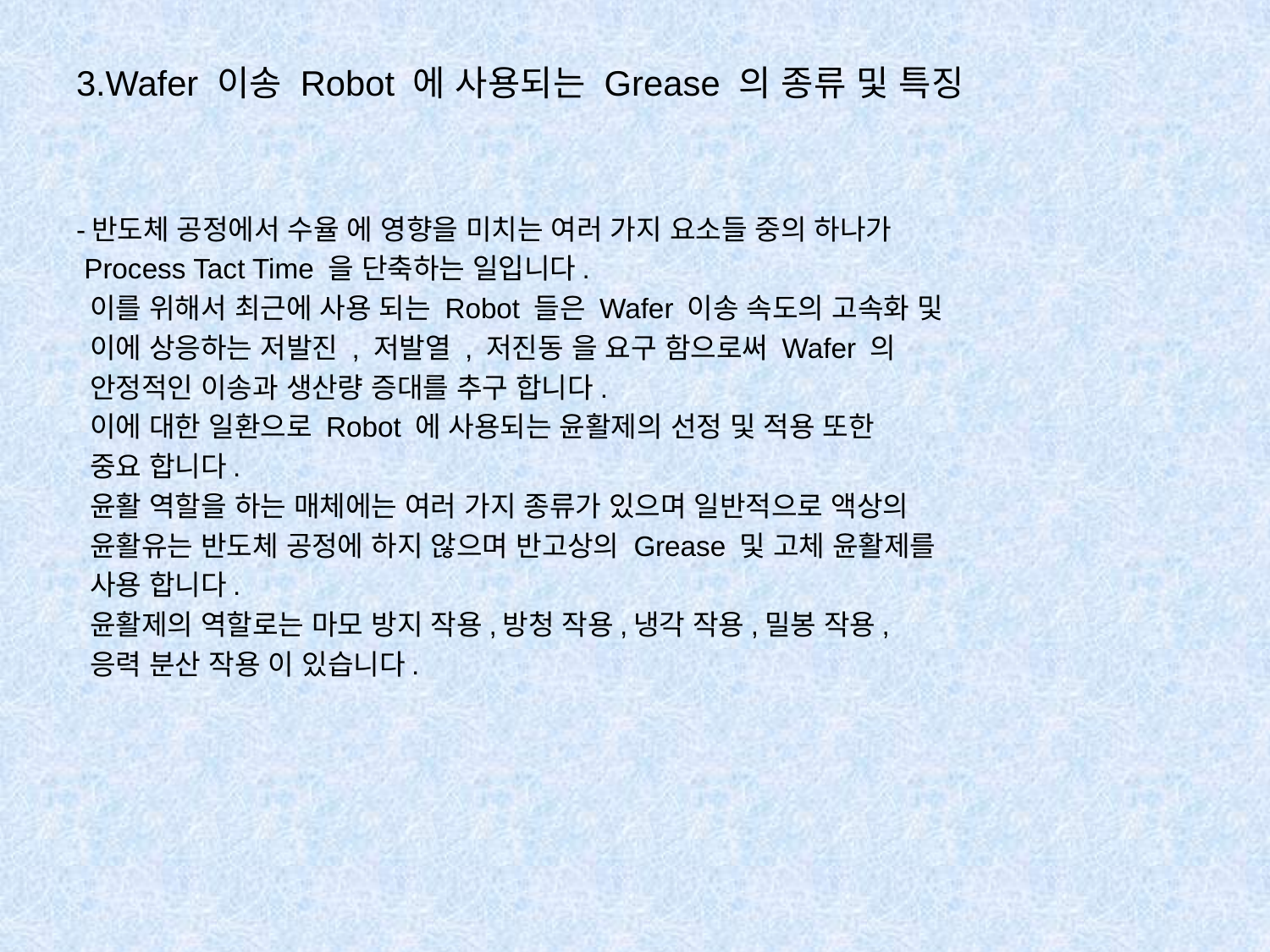

# 3.Wafer 이송 Robot 에 사용되는 Grease 의 종류 및 특징

-반도체 공정에서 수율 에 영향을 미치는 여러 가지 요소들 중의 하나가
 Process Tact Time 을 단축하는 일입니다.
 이를 위해서 최근에 사용 되는 Robot 들은 Wafer 이송 속도의 고속화 및
 이에 상응하는 저발진 , 저발열 , 저진동 을 요구 함으로써 Wafer 의
 안정적인 이송과 생산량 증대를 추구 합니다.
 이에 대한 일환으로 Robot 에 사용되는 윤활제의 선정 및 적용 또한
 중요 합니다.
 윤활 역할을 하는 매체에는 여러 가지 종류가 있으며 일반적으로 액상의
 윤활유는 반도체 공정에 하지 않으며 반고상의 Grease 및 고체 윤활제를
 사용 합니다.
 윤활제의 역할로는 마모 방지 작용,방청 작용,냉각 작용,밀봉 작용,
 응력 분산 작용 이 있습니다.